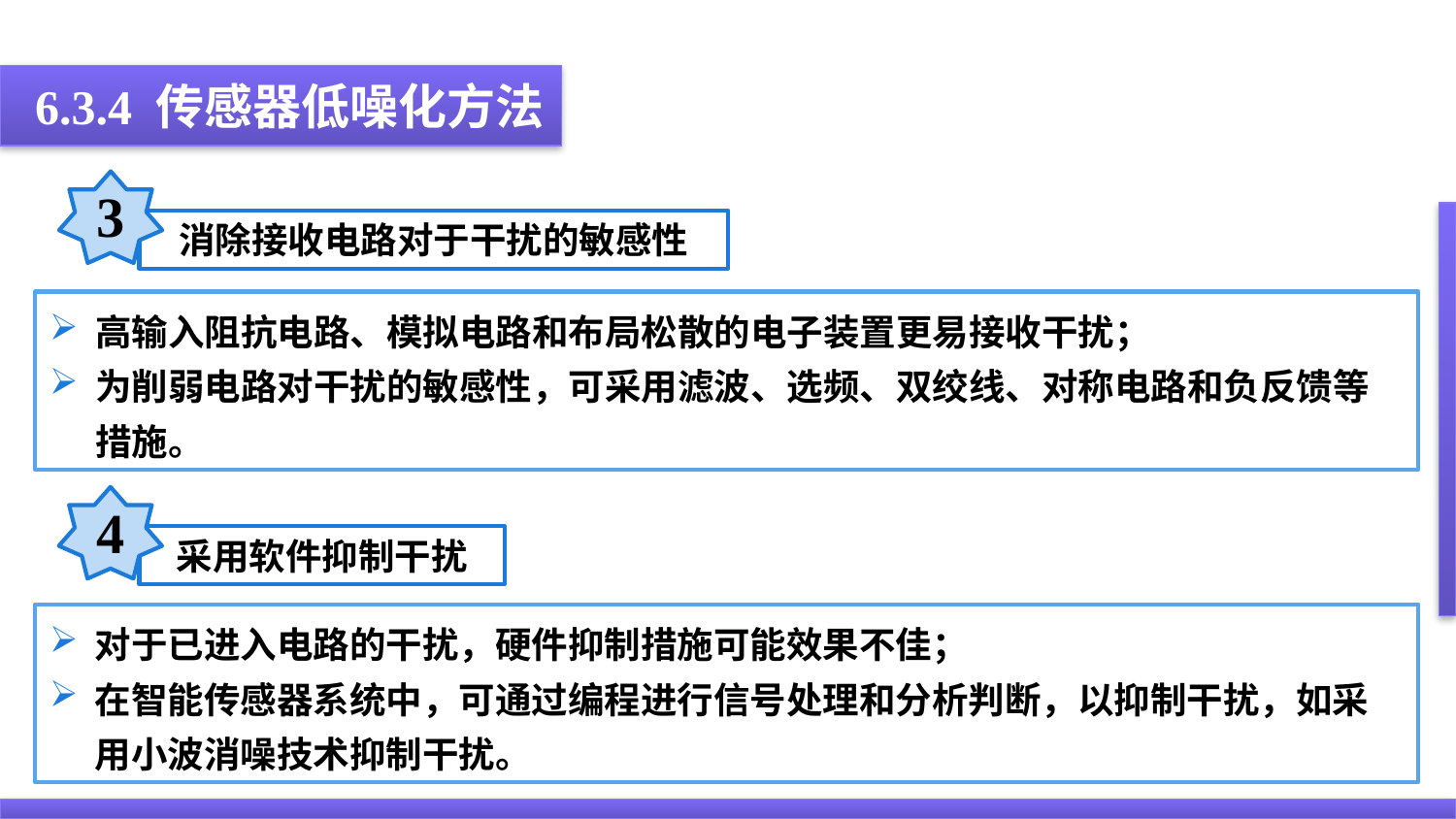

6.3.4 传感器低噪化方法
3
消除接收电路对于干扰的敏感性
高输入阻抗电路、模拟电路和布局松散的电子装置更易接收干扰；
为削弱电路对干扰的敏感性，可采用滤波、选频、双绞线、对称电路和负反馈等措施。
4
采用软件抑制干扰
对于已进入电路的干扰，硬件抑制措施可能效果不佳；
在智能传感器系统中，可通过编程进行信号处理和分析判断，以抑制干扰，如采用小波消噪技术抑制干扰。